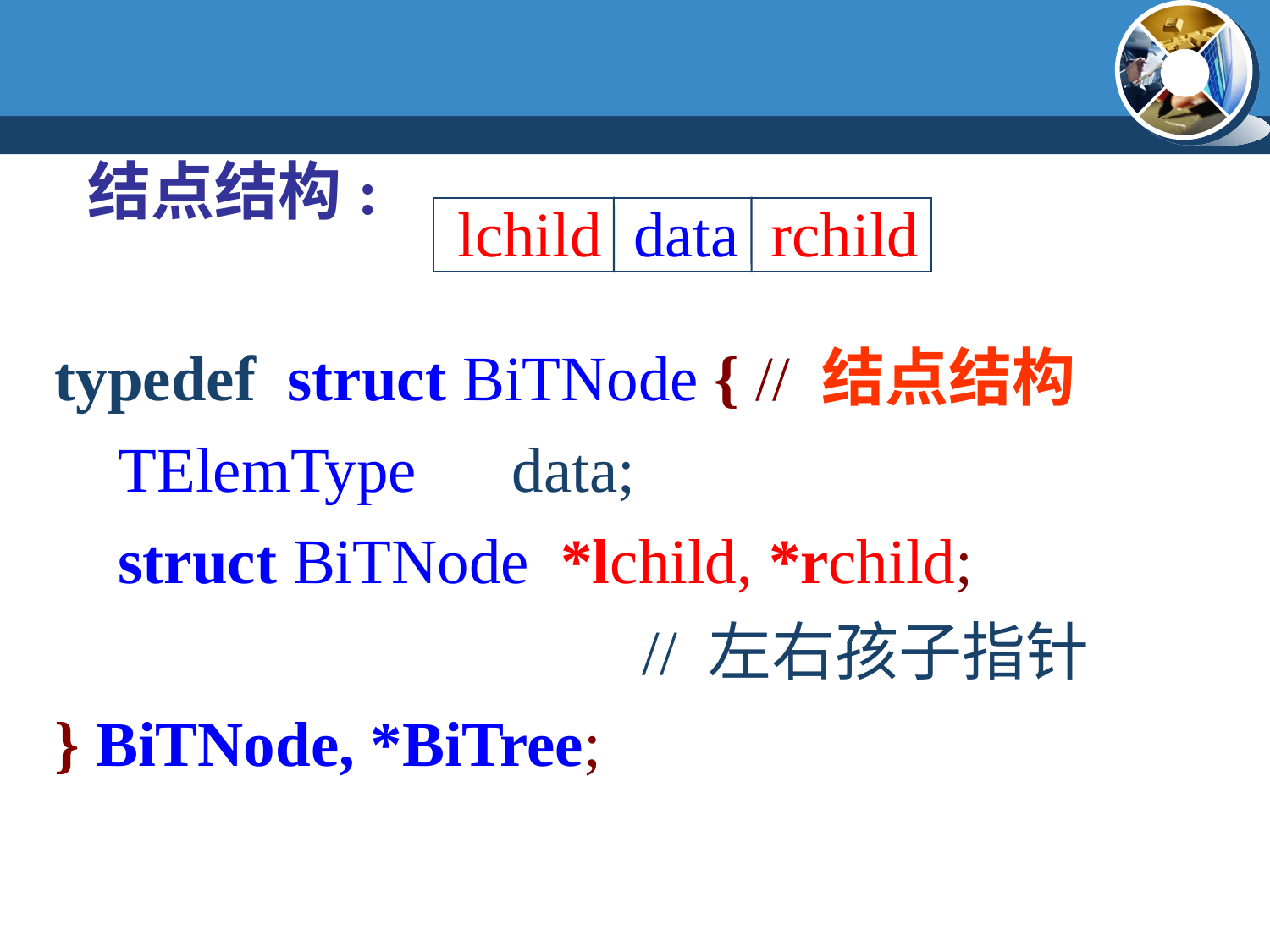

结点结构:
lchild  data  rchild

typedef  struct BiTNode { // 结点结构
    TElemType      data;
    struct BiTNode  *lchild, *rchild;
                                     // 左右孩子指针
} BiTNode, *BiTree;